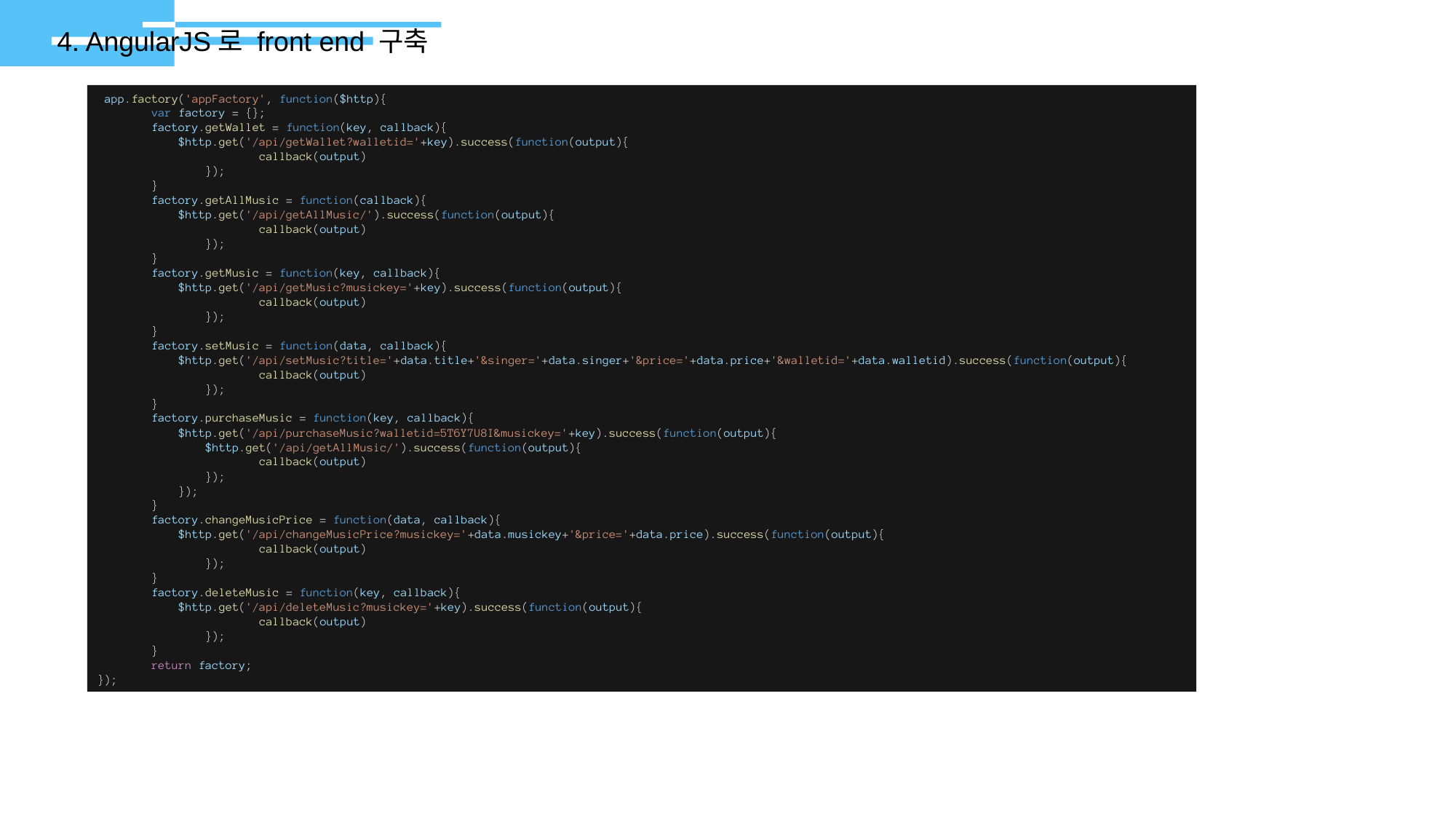

4. AngularJS로 front end 구축
 app.factory('appFactory', function($http){
        var factory = {};
        factory.getWallet = function(key, callback){
            $http.get('/api/getWallet?walletid='+key).success(function(output){
                        callback(output)
                });
        }
        factory.getAllMusic = function(callback){
            $http.get('/api/getAllMusic/').success(function(output){
                        callback(output)
                });
        }
        factory.getMusic = function(key, callback){
            $http.get('/api/getMusic?musickey='+key).success(function(output){
                        callback(output)
                });
        }
        factory.setMusic = function(data, callback){
            $http.get('/api/setMusic?title='+data.title+'&singer='+data.singer+'&price='+data.price+'&walletid='+data.walletid).success(function(output){
                        callback(output)
                });
        }
        factory.purchaseMusic = function(key, callback){
            $http.get('/api/purchaseMusic?walletid=5T6Y7U8I&musickey='+key).success(function(output){
                $http.get('/api/getAllMusic/').success(function(output){
                        callback(output)
                });
            });
        }
        factory.changeMusicPrice = function(data, callback){
            $http.get('/api/changeMusicPrice?musickey='+data.musickey+'&price='+data.price).success(function(output){
                        callback(output)
                });
        }
        factory.deleteMusic = function(key, callback){
            $http.get('/api/deleteMusic?musickey='+key).success(function(output){
                        callback(output)
                });
        }
        return factory;
});